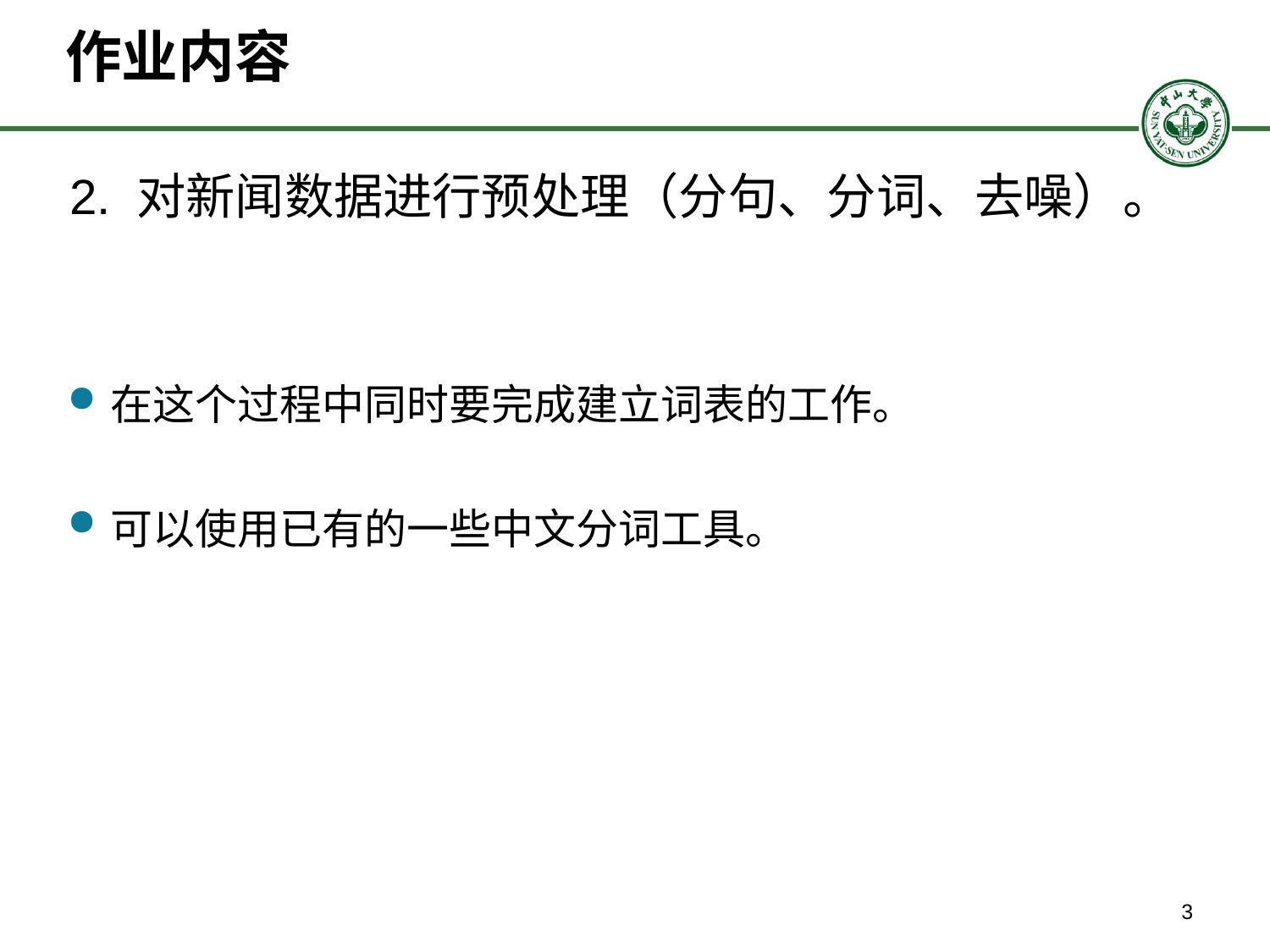

# 作业内容
2. 对新闻数据进行预处理（分句、分词、去噪）。

在这个过程中同时要完成建立词表的工作。

可以使用已有的一些中文分词工具。